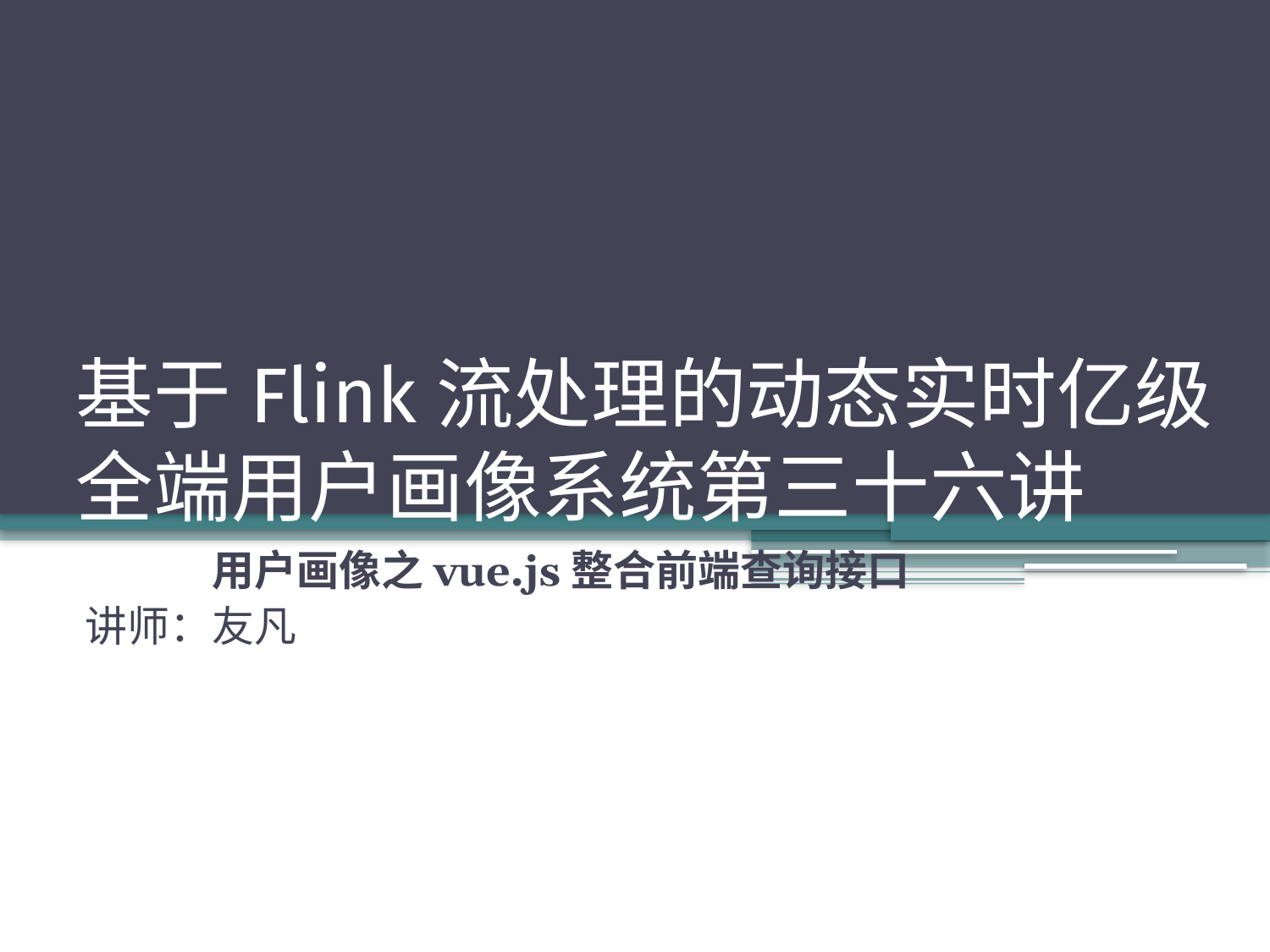

# 基于Flink流处理的动态实时亿级全端用户画像系统第三十六讲
 	用户画像之vue.js整合前端查询接口
讲师：友凡